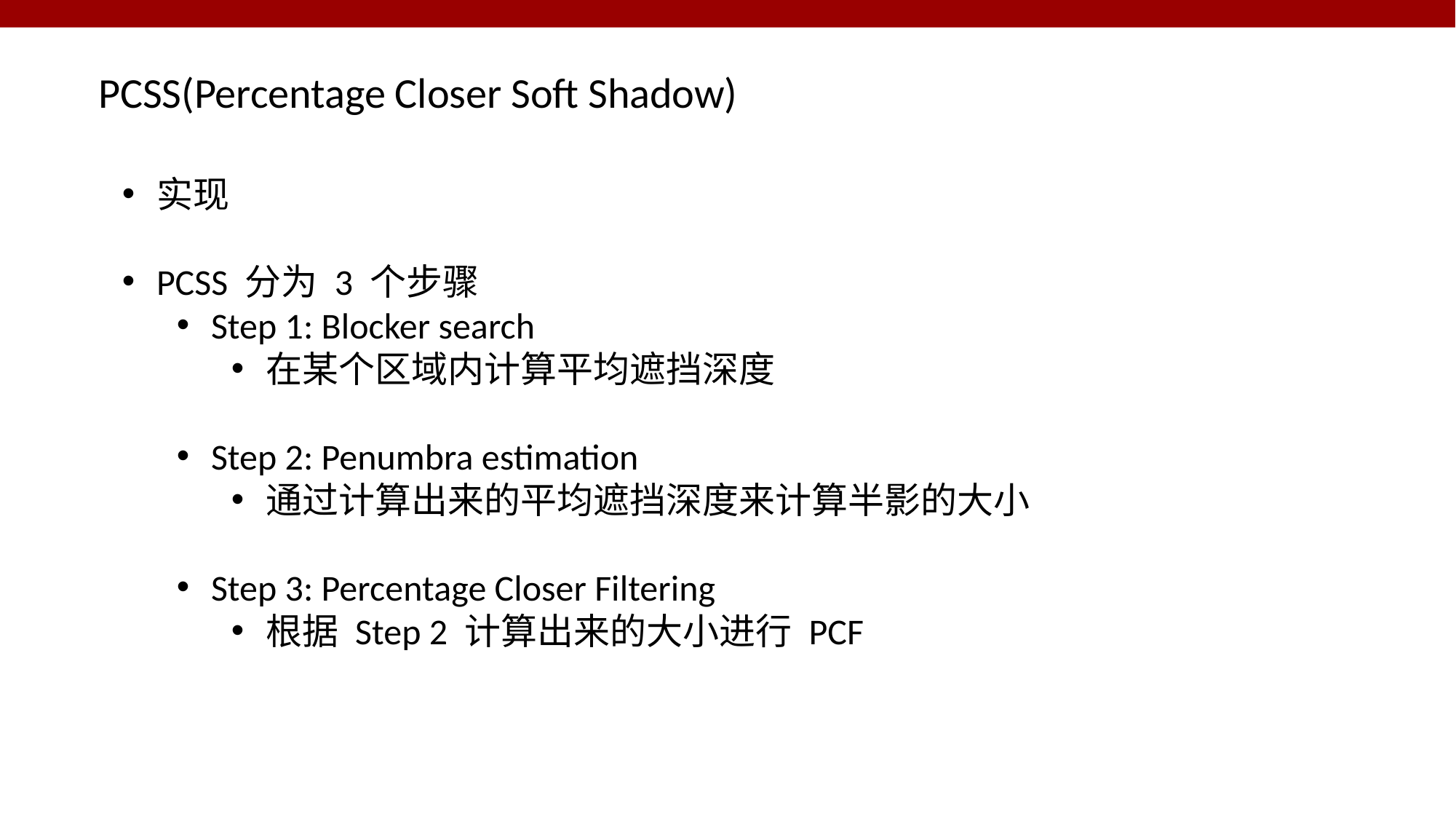

PCSS(Percentage Closer Soft Shadow)
实现

PCSS 分为 3 个步骤
Step 1: Blocker search
在某个区域内计算平均遮挡深度

Step 2: Penumbra estimation
通过计算出来的平均遮挡深度来计算半影的大小

Step 3: Percentage Closer Filtering
根据 Step 2 计算出来的大小进行 PCF